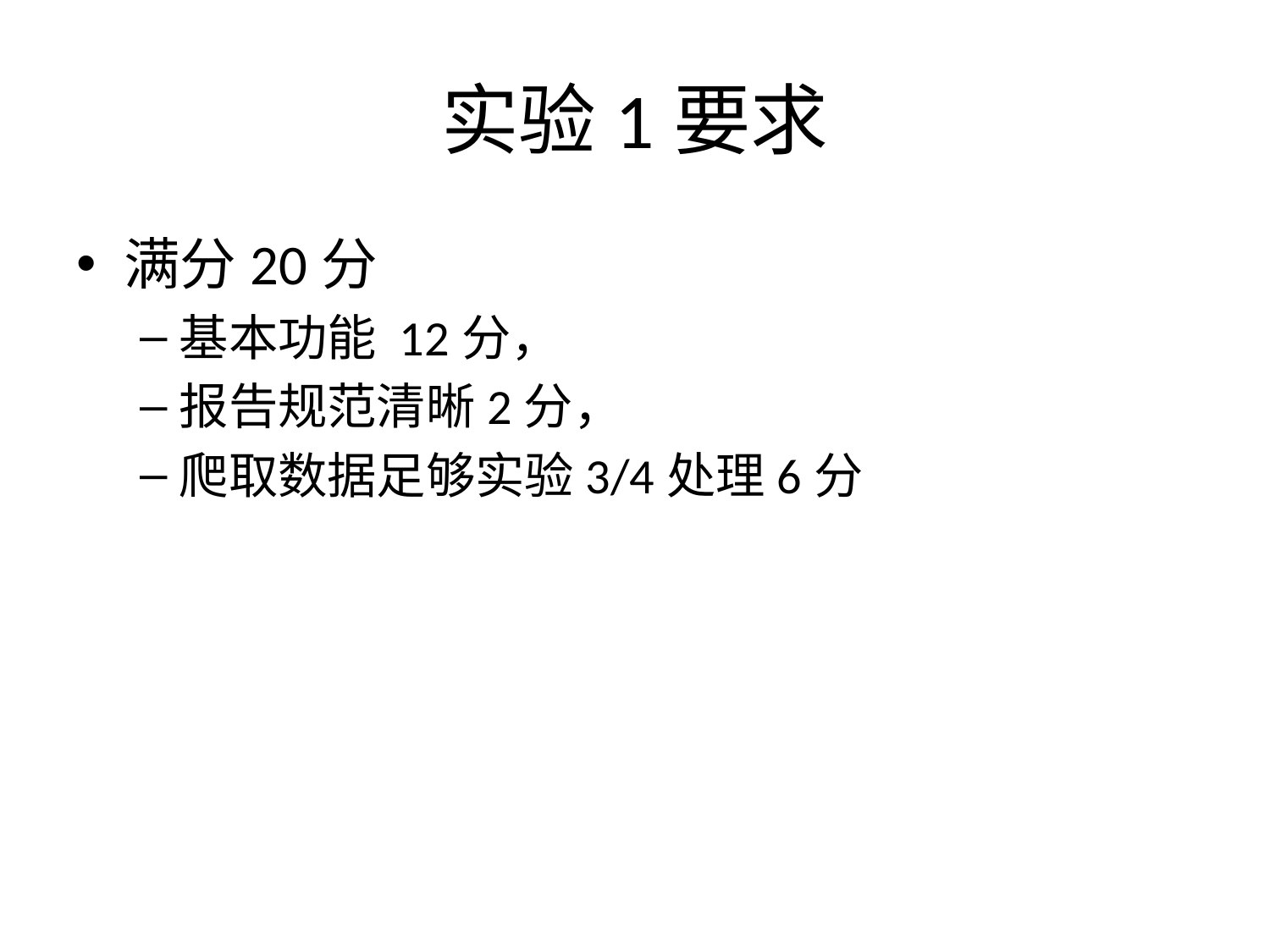

# 实验1要求
满分20分
基本功能 12分，
报告规范清晰2分，
爬取数据足够实验3/4处理6分